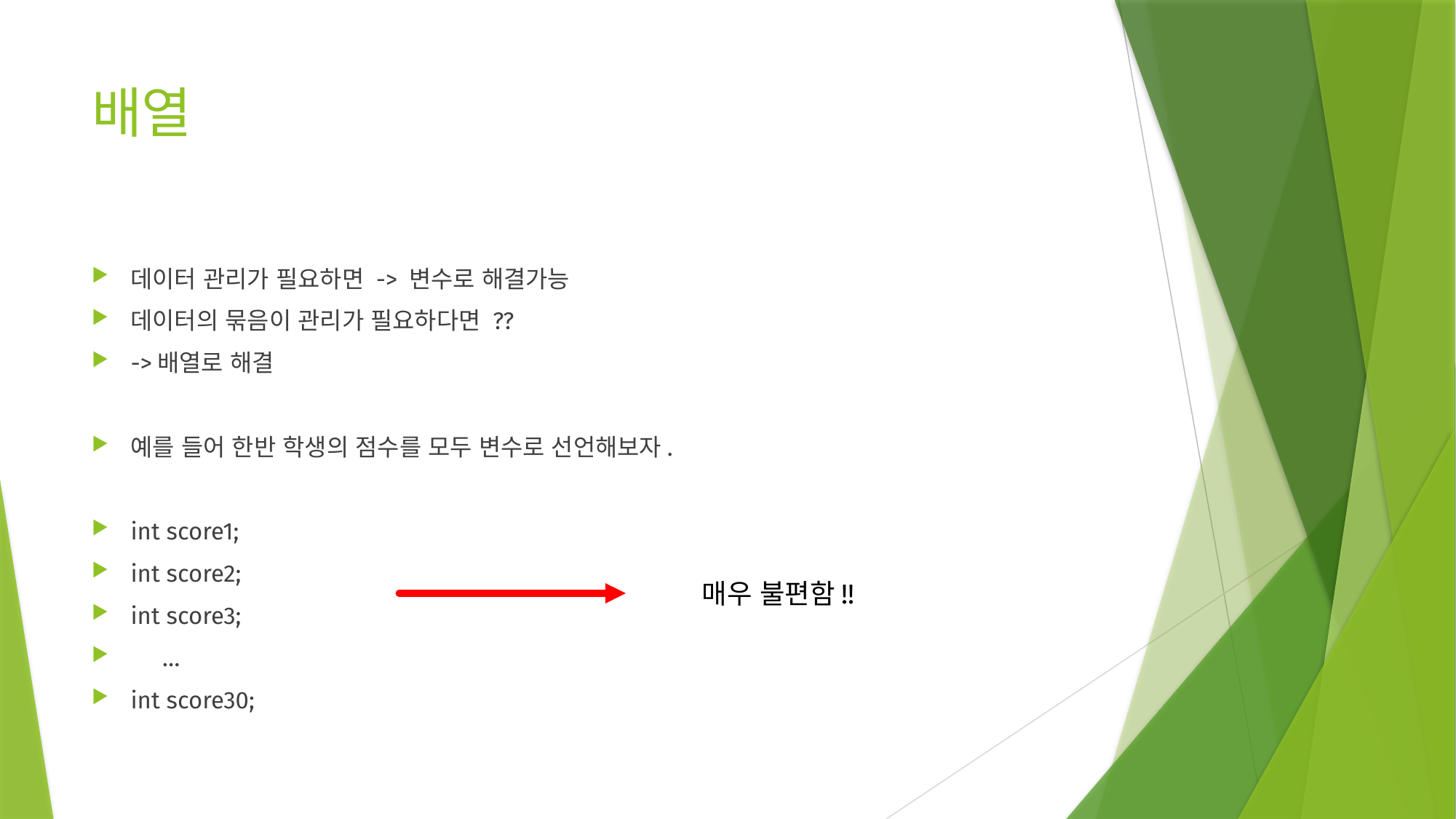

# 배열
데이터 관리가 필요하면 -> 변수로 해결가능
데이터의 묶음이 관리가 필요하다면 ??
->배열로 해결

예를 들어 한반 학생의 점수를 모두 변수로 선언해보자.

int score1;
int score2;
int score3;
     …
int score30;

매우 불편함!!